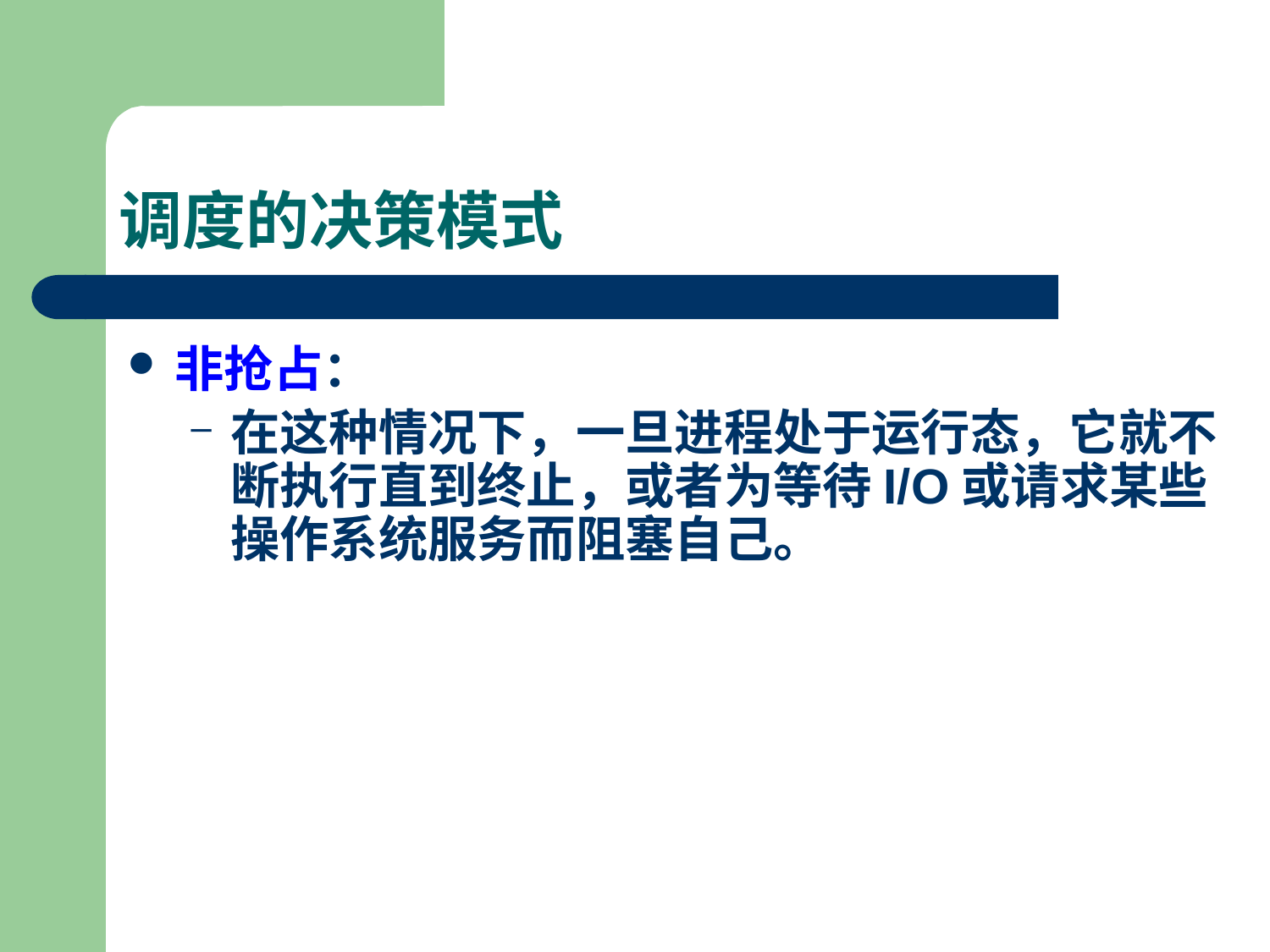

# 调度的决策模式
非抢占：
在这种情况下，一旦进程处于运行态，它就不断执行直到终止，或者为等待I/O或请求某些操作系统服务而阻塞自己。